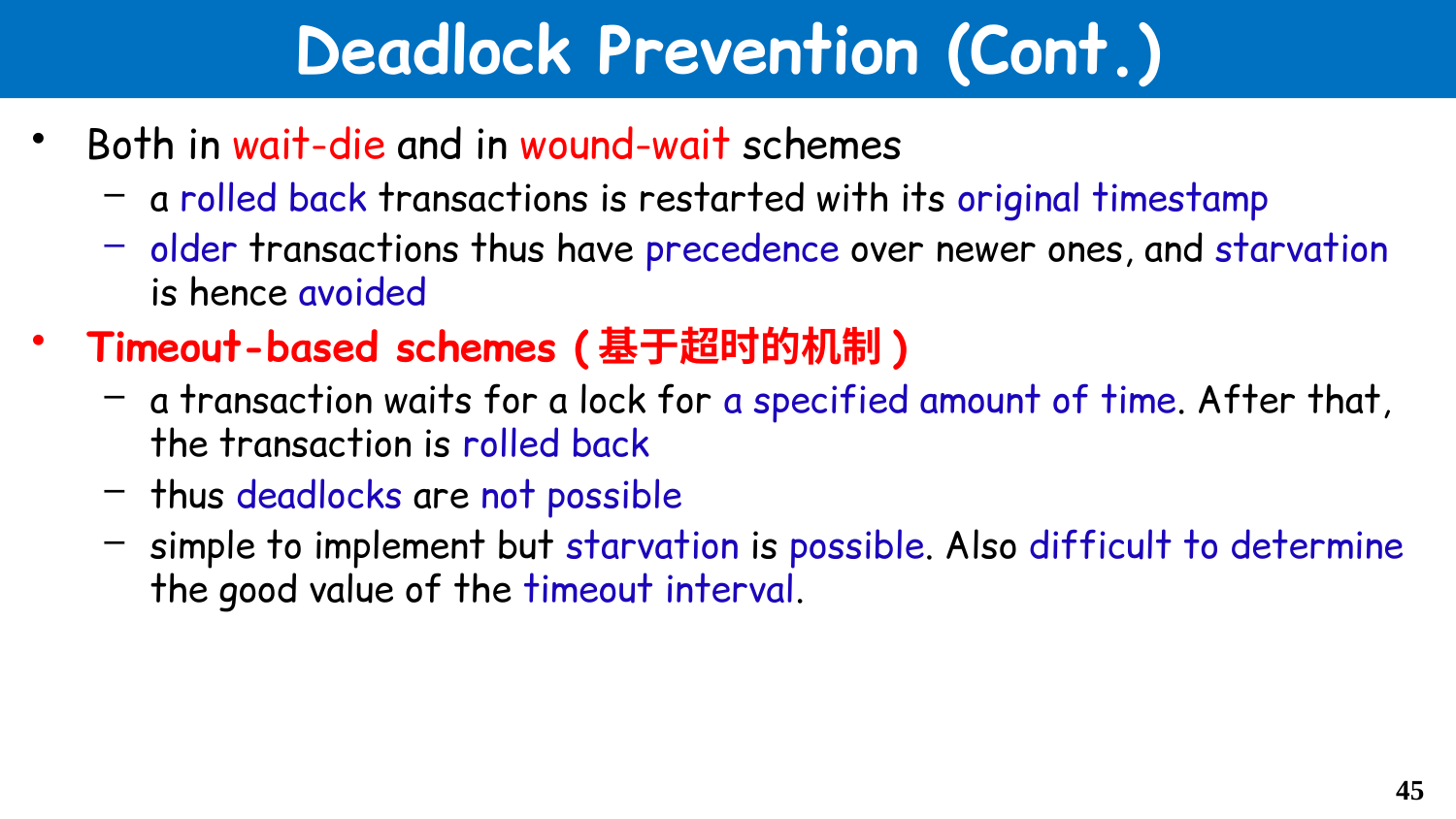

# Deadlock Prevention (Cont.)
Both in wait-die and in wound-wait schemes
a rolled back transactions is restarted with its original timestamp
older transactions thus have precedence over newer ones, and starvation is hence avoided
Timeout-based schemes (基于超时的机制)
a transaction waits for a lock for a specified amount of time. After that, the transaction is rolled back
thus deadlocks are not possible
simple to implement but starvation is possible. Also difficult to determine the good value of the timeout interval.